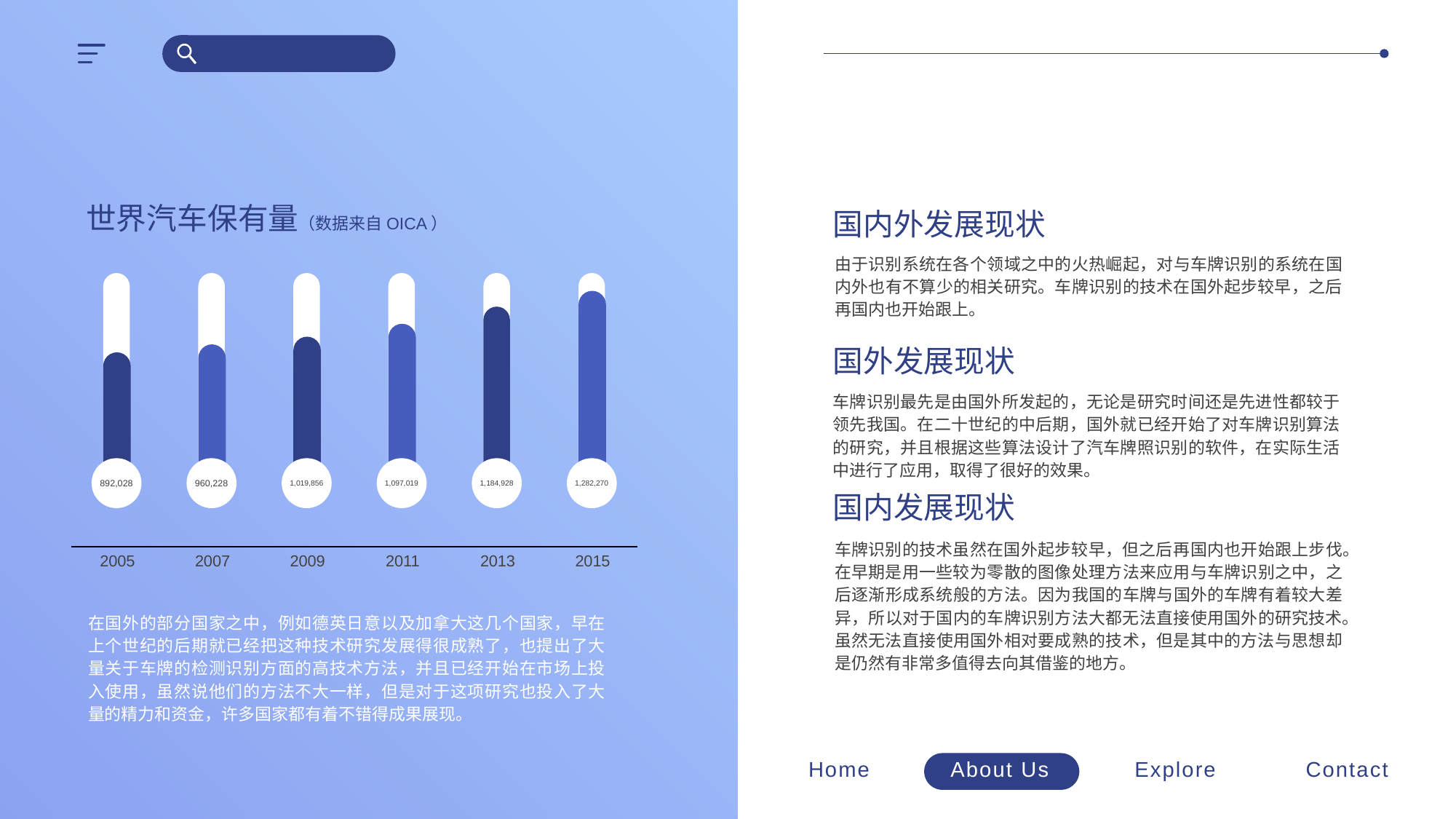

世界汽车保有量（数据来自OICA）
国内外发展现状
由于识别系统在各个领域之中的火热崛起，对与车牌识别的系统在国内外也有不算少的相关研究。车牌识别的技术在国外起步较早，之后再国内也开始跟上。

892,028
960,228
1,019,856
1,097,019
1,184,928
1,282,270
国外发展现状
车牌识别最先是由国外所发起的，无论是研究时间还是先进性都较于领先我国。在二十世纪的中后期，国外就已经开始了对车牌识别算法的研究，并且根据这些算法设计了汽车牌照识别的软件，在实际生活中进行了应用，取得了很好的效果。
国内发展现状
车牌识别的技术虽然在国外起步较早，但之后再国内也开始跟上步伐。在早期是用一些较为零散的图像处理方法来应用与车牌识别之中，之后逐渐形成系统般的方法。因为我国的车牌与国外的车牌有着较大差异，所以对于国内的车牌识别方法大都无法直接使用国外的研究技术。虽然无法直接使用国外相对要成熟的技术，但是其中的方法与思想却是仍然有非常多值得去向其借鉴的地方。
2005
2007
2009
2011
2013
2015
在国外的部分国家之中，例如德英日意以及加拿大这几个国家，早在上个世纪的后期就已经把这种技术研究发展得很成熟了，也提出了大量关于车牌的检测识别方面的高技术方法，并且已经开始在市场上投入使用，虽然说他们的方法不大一样，但是对于这项研究也投入了大量的精力和资金，许多国家都有着不错得成果展现。
Home
About Us

Explore
Contact